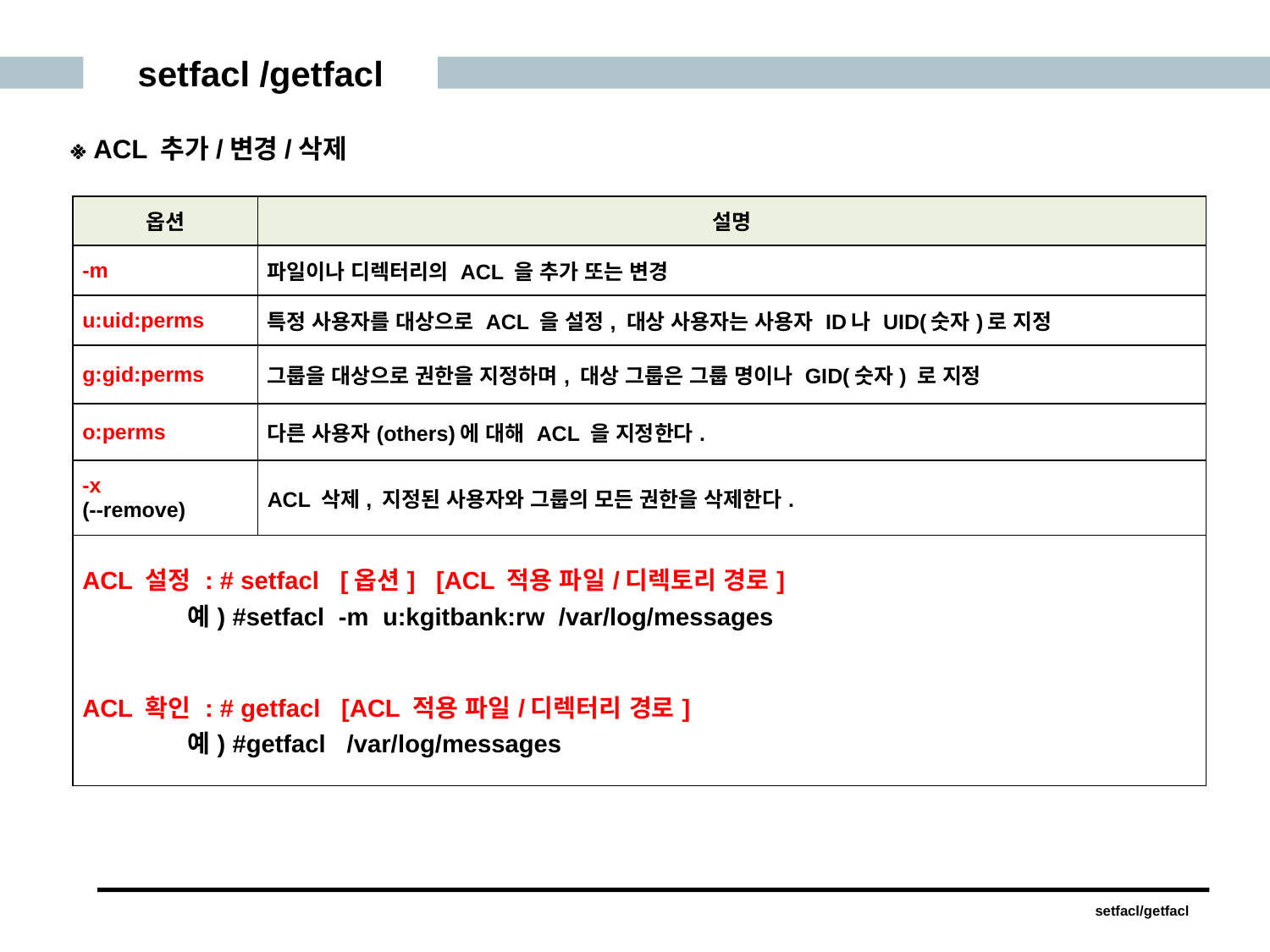

setfacl /getfacl

※ ACL 추가/변경/삭제
| 옵션 | 설명 |
| --- | --- |
| -m | 파일이나 디렉터리의 ACL 을 추가 또는 변경 |
| u:uid:perms | 특정 사용자를 대상으로 ACL 을 설정, 대상 사용자는 사용자 ID나 UID(숫자)로 지정 |
| g:gid:perms | 그룹을 대상으로 권한을 지정하며, 대상 그룹은 그룹 명이나 GID(숫자) 로 지정 |
| o:perms | 다른 사용자(others)에 대해 ACL 을 지정한다. |
| -x (--remove) | ACL 삭제, 지정된 사용자와 그룹의 모든 권한을 삭제한다. |
| ACL 설정 : # setfacl [옵션] [ACL 적용 파일/디렉토리 경로] 예) #setfacl -m u:kgitbank:rw /var/log/messages ACL 확인 : # getfacl [ACL 적용 파일/디렉터리 경로] 예) #getfacl /var/log/messages |  |

setfacl/getfacl